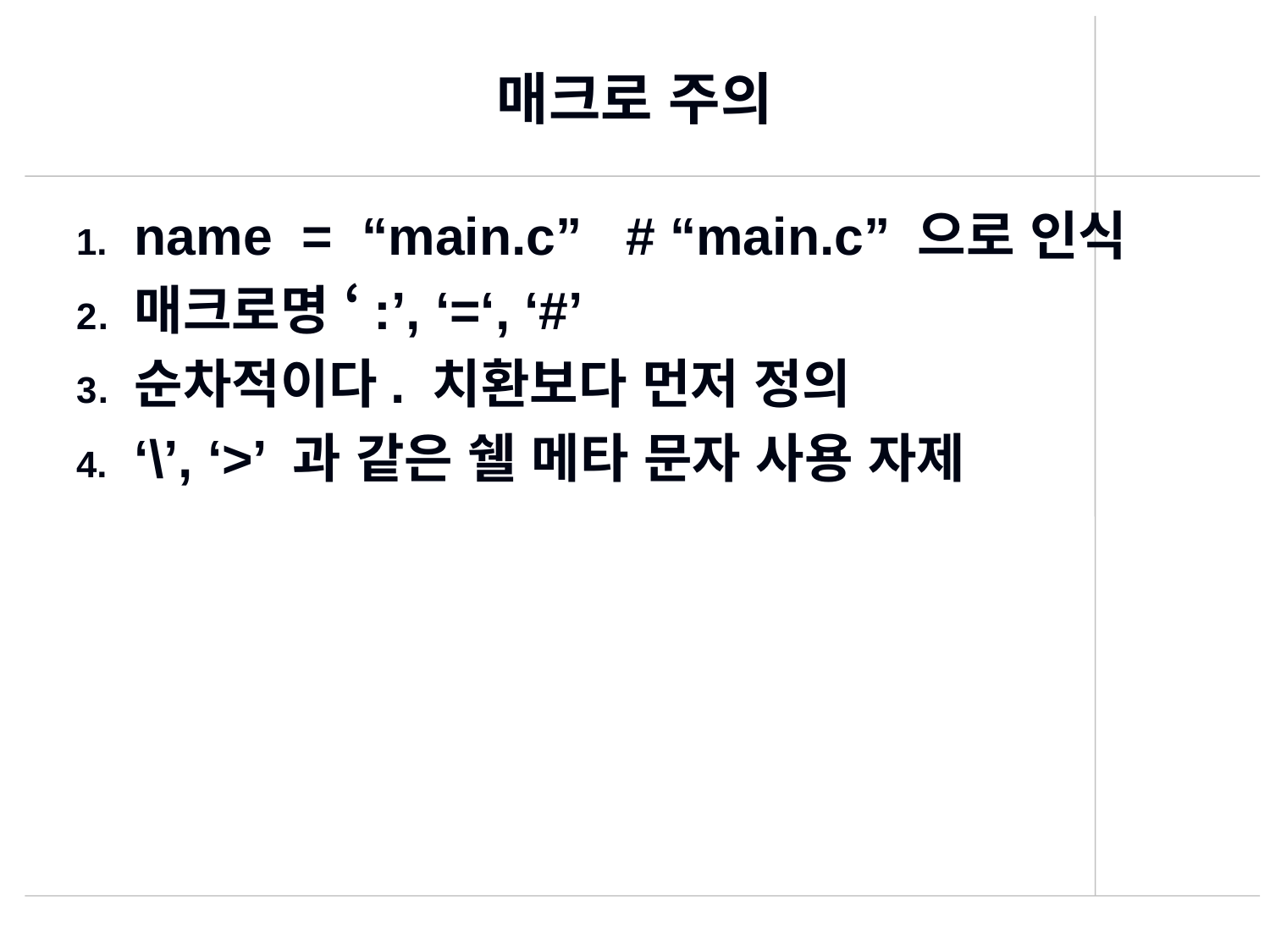

# 매크로 주의
name  =  “main.c”   # “main.c” 으로 인식
매크로명 ‘:’, ‘=‘, ‘#’
순차적이다. 치환보다 먼저 정의
‘\’, ‘>’ 과 같은 쉘 메타 문자 사용 자제

434